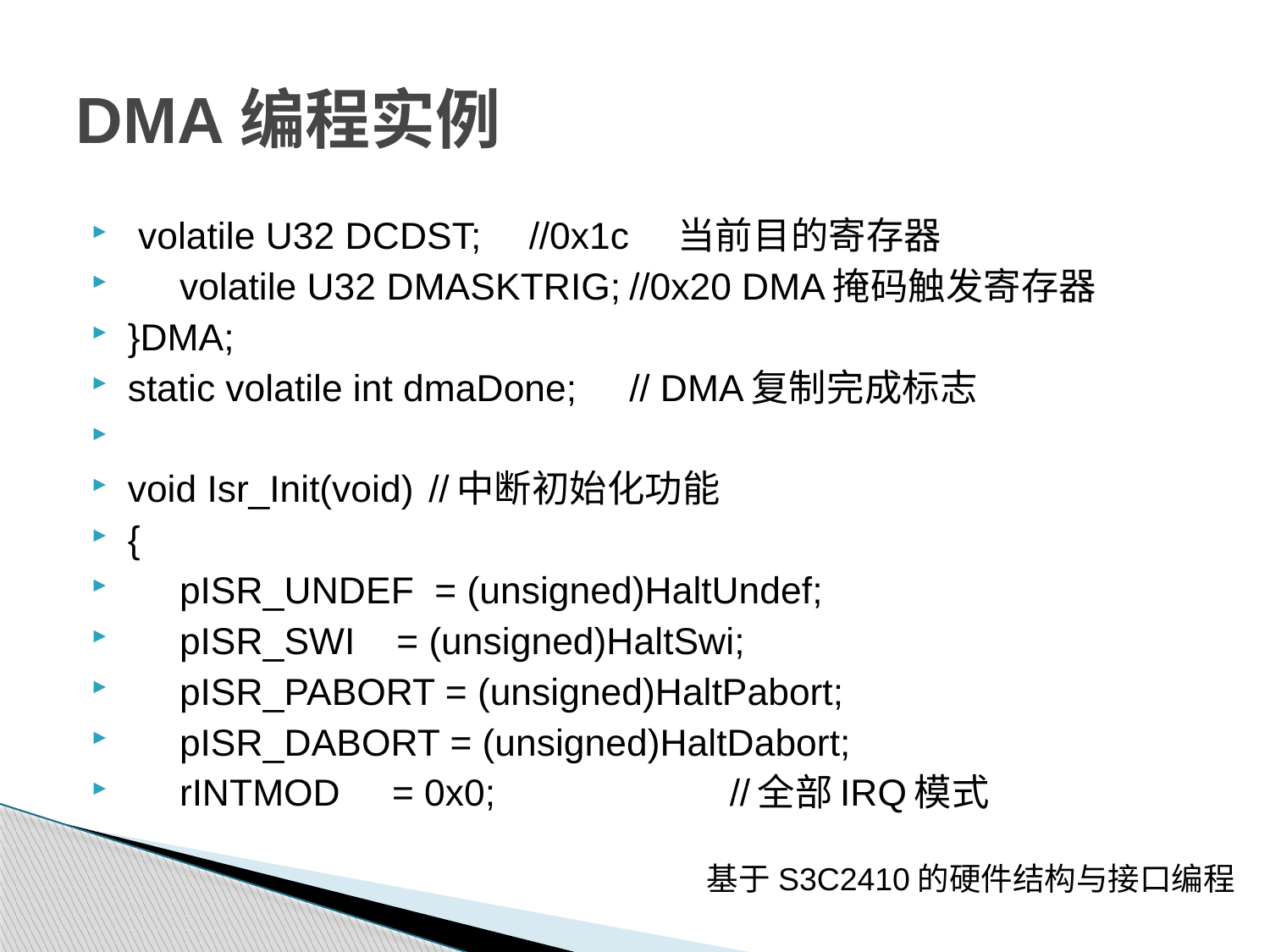

# DMA编程实例
 volatile U32 DCDST;		//0x1c    当前目的寄存器
     volatile U32 DMASKTRIG;		//0x20 DMA掩码触发寄存器
}DMA;
static volatile int dmaDone;			// DMA复制完成标志

void Isr_Init(void) 			//中断初始化功能
{
     pISR_UNDEF  = (unsigned)HaltUndef;
     pISR_SWI    = (unsigned)HaltSwi;
     pISR_PABORT = (unsigned)HaltPabort;
     pISR_DABORT = (unsigned)HaltDabort;
     rINTMOD     = 0x0;                    		//全部IRQ模式
基于S3C2410的硬件结构与接口编程